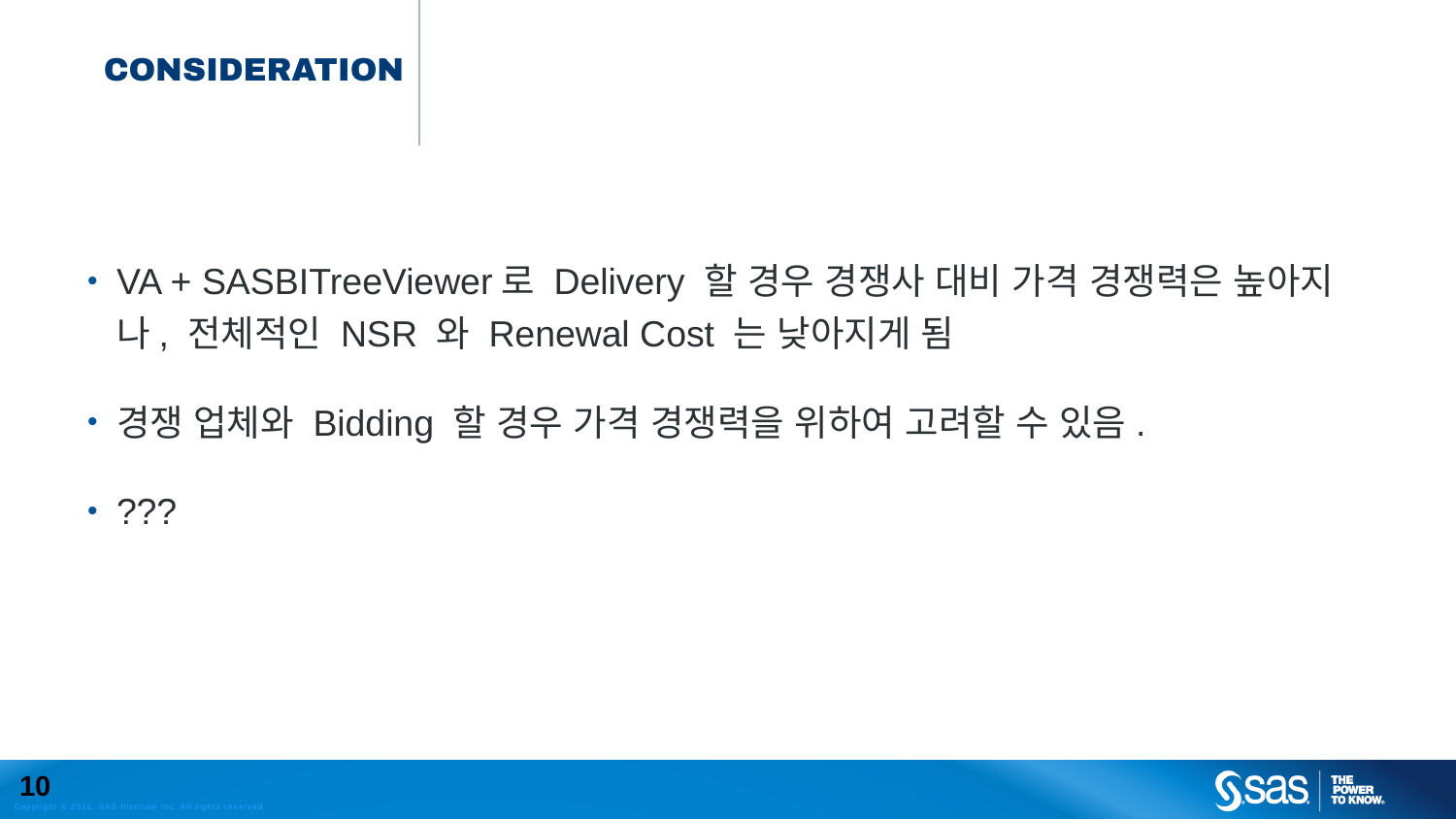

# Consideration
VA + SASBITreeViewer로 Delivery 할 경우 경쟁사 대비 가격 경쟁력은 높아지나, 전체적인 NSR 와 Renewal Cost 는 낮아지게 됨
경쟁 업체와 Bidding 할 경우 가격 경쟁력을 위하여 고려할 수 있음.
???